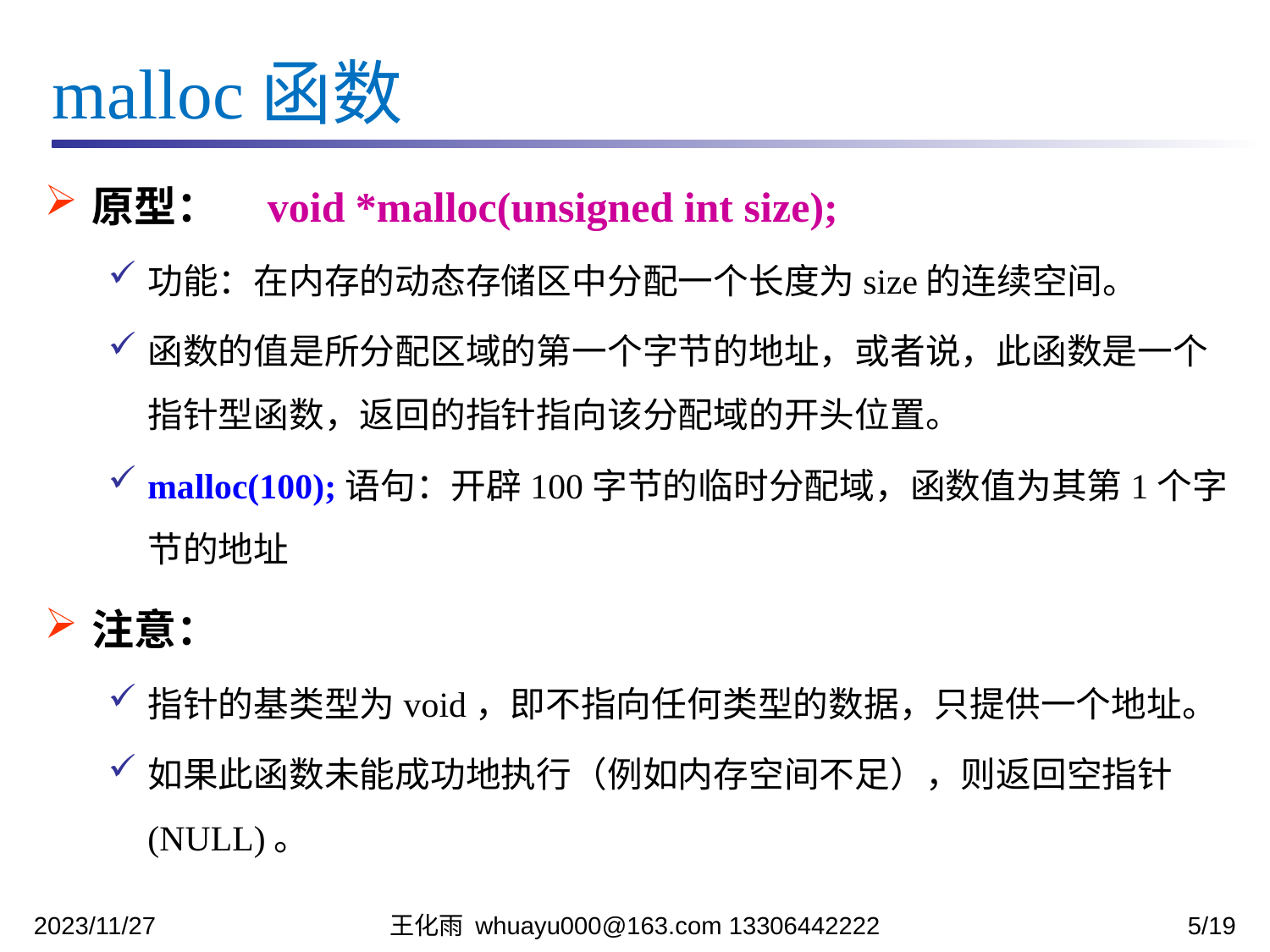

malloc函数
原型：    void *malloc(unsigned int size);
功能：在内存的动态存储区中分配一个长度为size的连续空间。
函数的值是所分配区域的第一个字节的地址，或者说，此函数是一个指针型函数，返回的指针指向该分配域的开头位置。
malloc(100);语句：开辟100字节的临时分配域，函数值为其第1个字节的地址
注意：
指针的基类型为void，即不指向任何类型的数据，只提供一个地址。
如果此函数未能成功地执行（例如内存空间不足），则返回空指针(NULL)。
2023/11/27
王化雨 whuayu000@163.com 13306442222
5/19